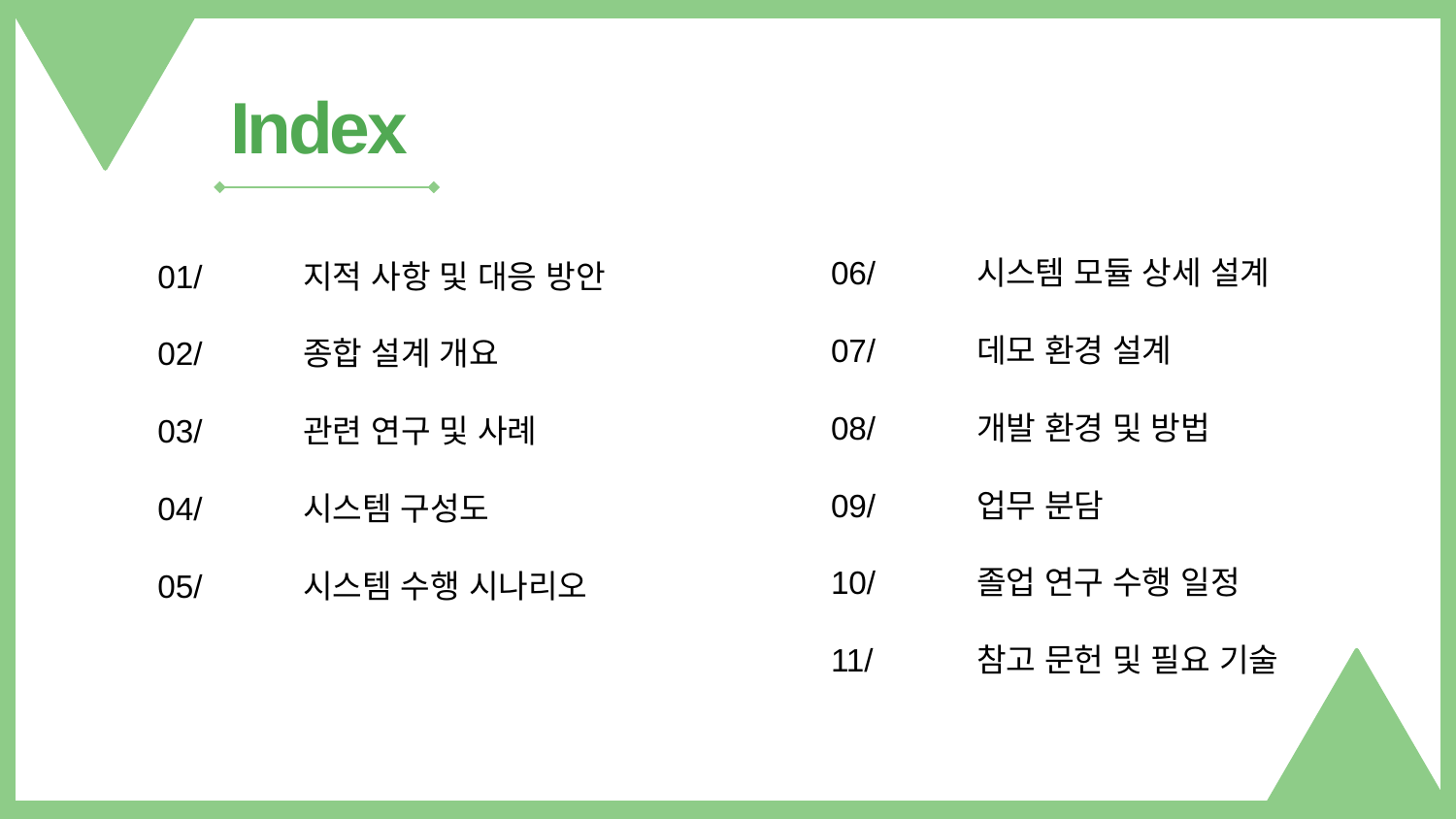

Index
06/	시스템 모듈 상세 설계

07/	데모 환경 설계

08/	개발 환경 및 방법

09/	업무 분담

10/	졸업 연구 수행 일정

11/	참고 문헌 및 필요 기술
01/	지적 사항 및 대응 방안

02/	종합 설계 개요

03/	관련 연구 및 사례

04/	시스템 구성도

05/	시스템 수행 시나리오